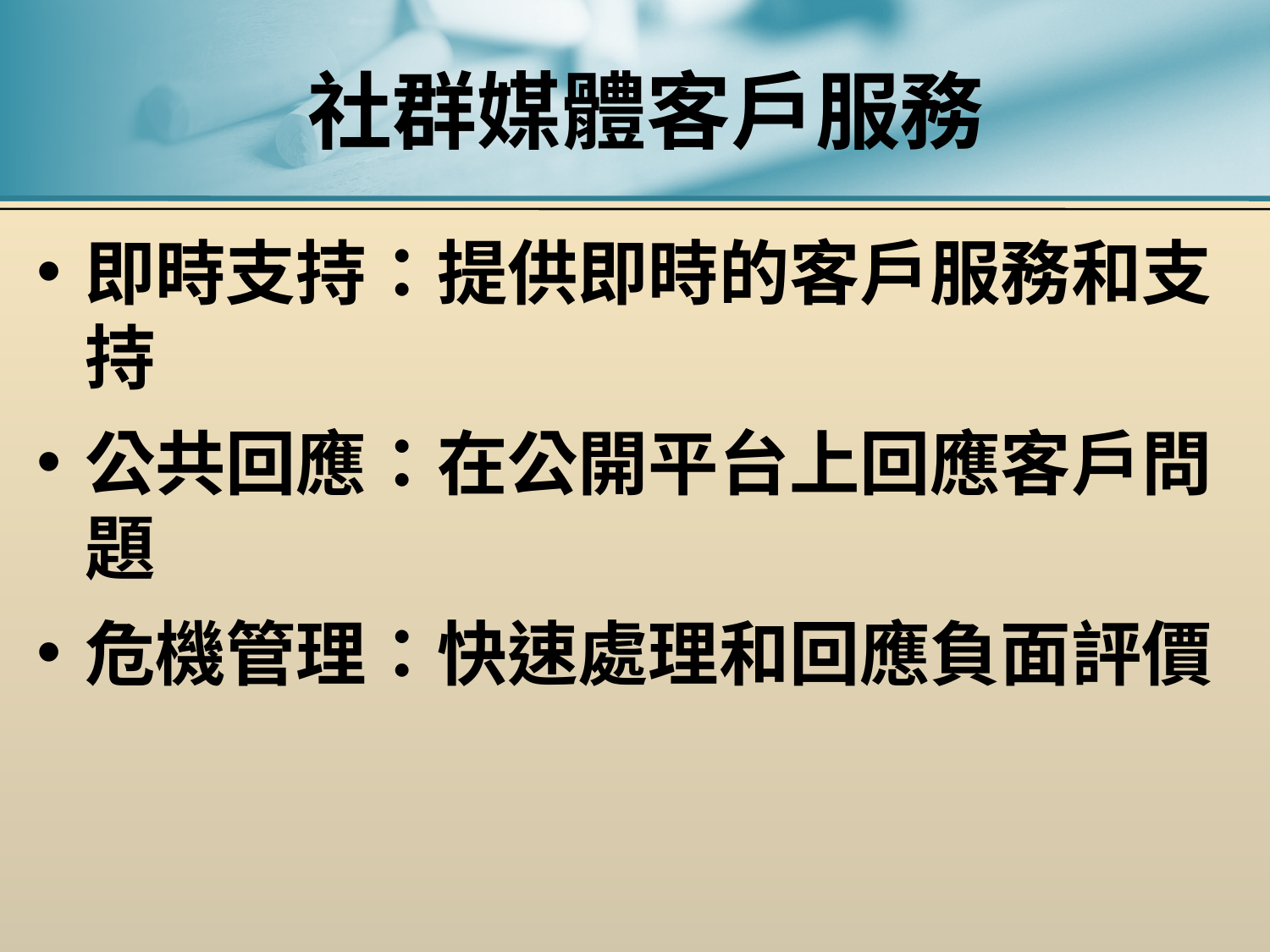

# 社群媒體客戶服務
即時支持：提供即時的客戶服務和支持
公共回應：在公開平台上回應客戶問題
危機管理：快速處理和回應負面評價